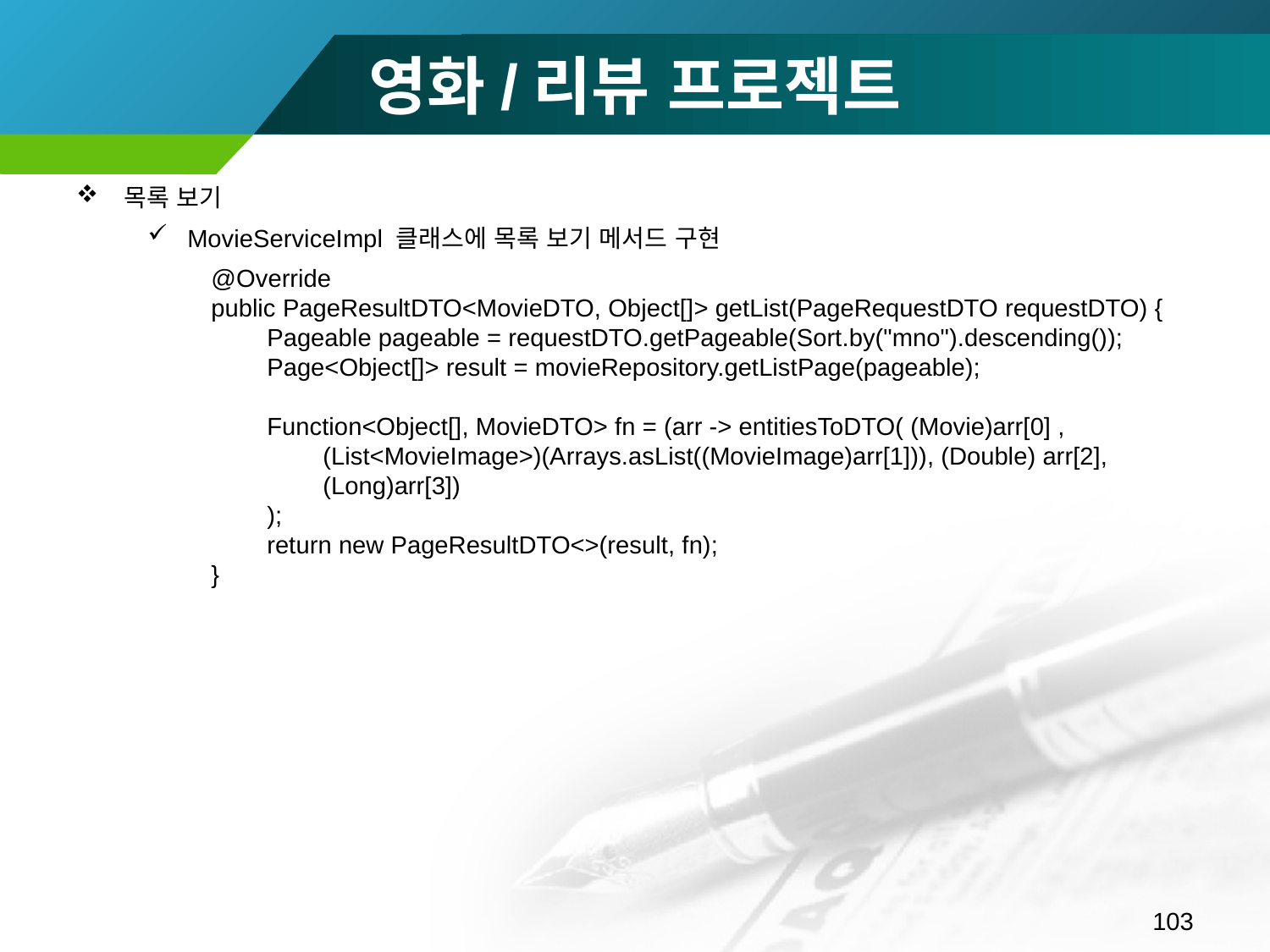

# 영화/리뷰 프로젝트
목록 보기
MovieServiceImpl 클래스에 목록 보기 메서드 구현
@Override
public PageResultDTO<MovieDTO, Object[]> getList(PageRequestDTO requestDTO) {
        Pageable pageable = requestDTO.getPageable(Sort.by("mno").descending());
        Page<Object[]> result = movieRepository.getListPage(pageable);

        Function<Object[], MovieDTO> fn = (arr -> entitiesToDTO( (Movie)arr[0] ,
                (List<MovieImage>)(Arrays.asList((MovieImage)arr[1])), (Double) arr[2],
                (Long)arr[3])
        );
        return new PageResultDTO<>(result, fn);
}
103